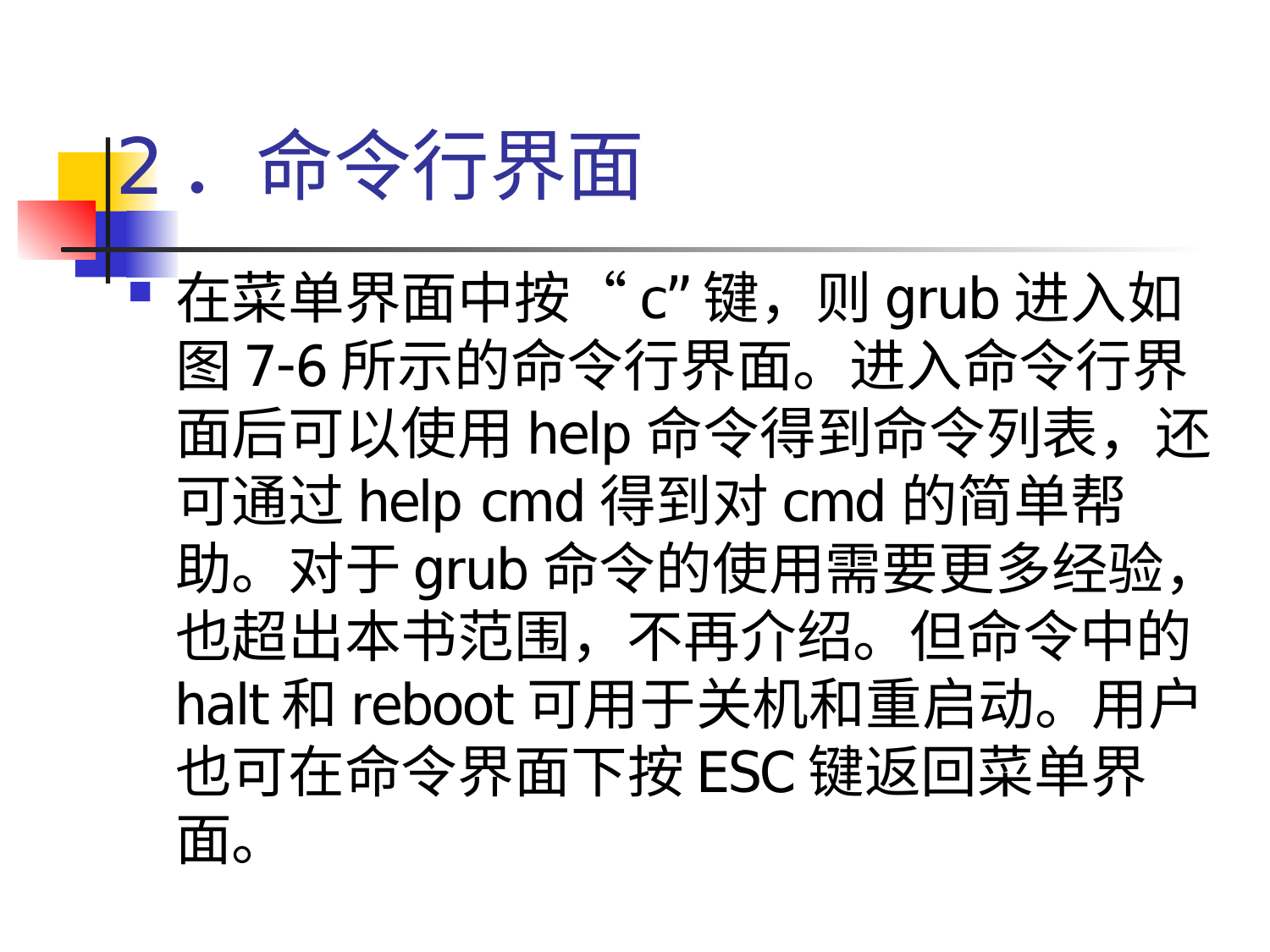

# 2．命令行界面
在菜单界面中按“c”键，则grub进入如图7-6所示的命令行界面。进入命令行界面后可以使用help命令得到命令列表，还可通过help cmd得到对cmd的简单帮助。对于grub命令的使用需要更多经验，也超出本书范围，不再介绍。但命令中的halt和reboot可用于关机和重启动。用户也可在命令界面下按ESC键返回菜单界面。